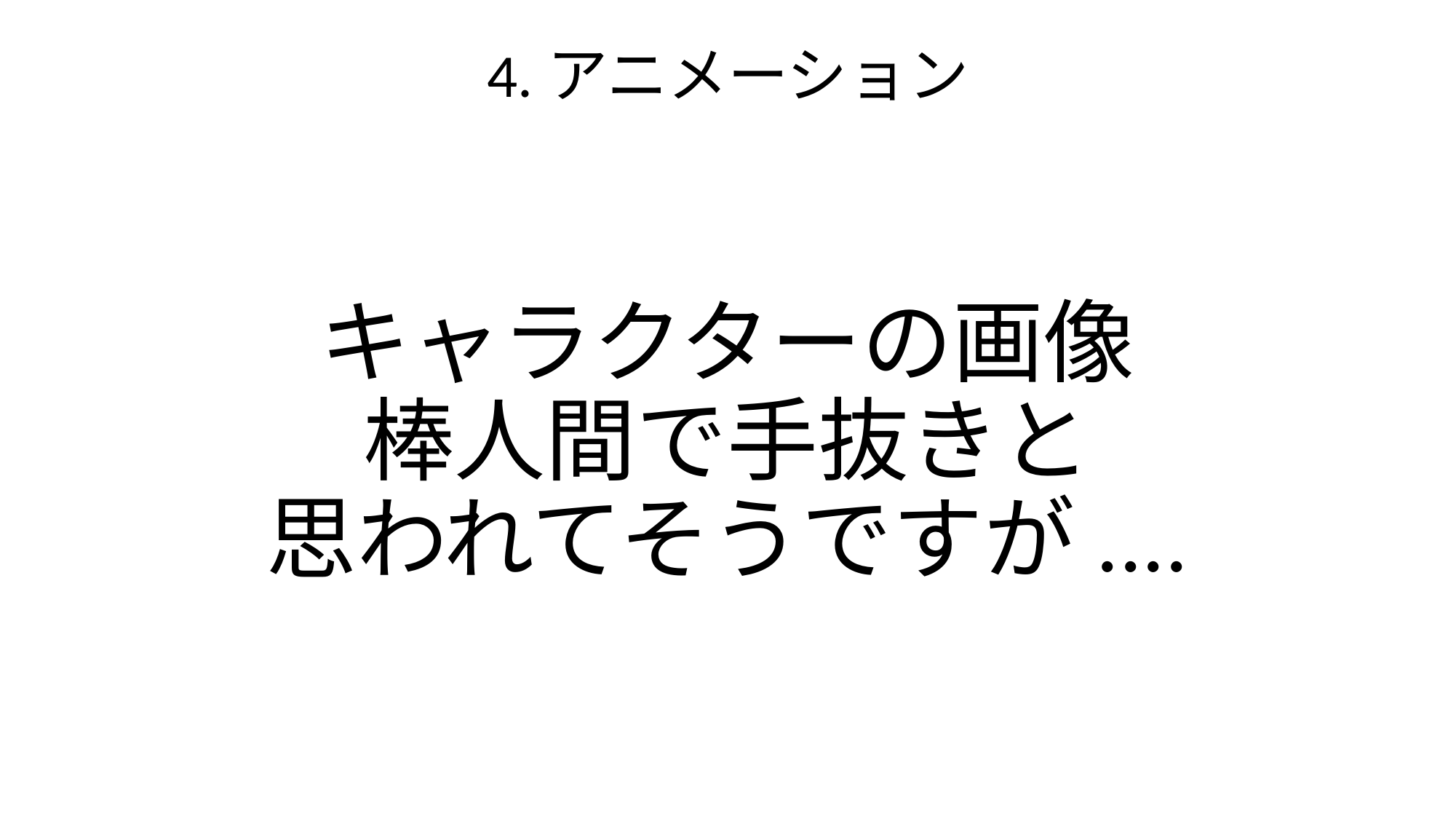

4.アニメーション
# キャラクターの画像 棒人間で手抜きと 思われてそうですが....